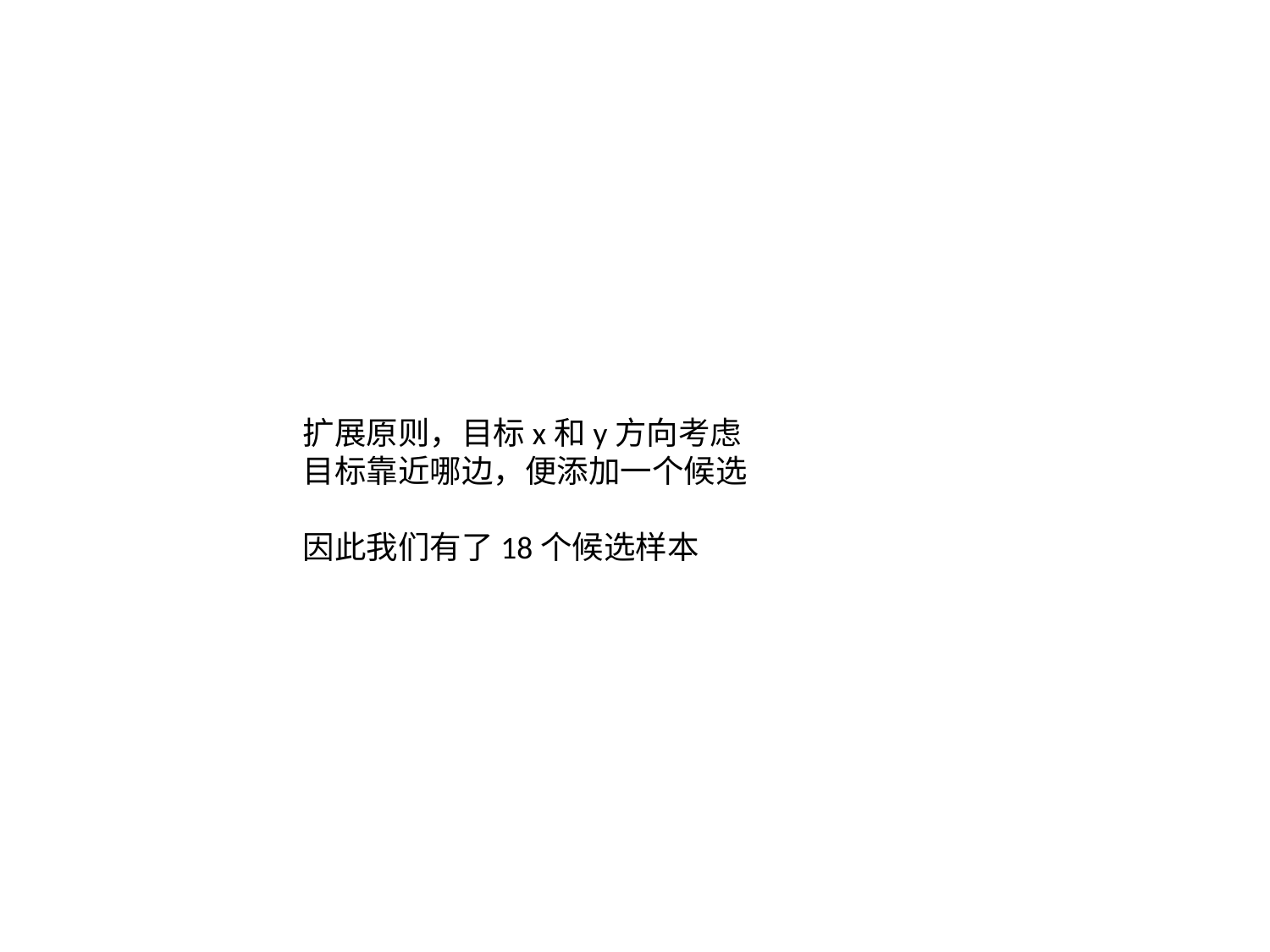

扩展原则，目标x和y方向考虑
目标靠近哪边，便添加一个候选

因此我们有了18个候选样本